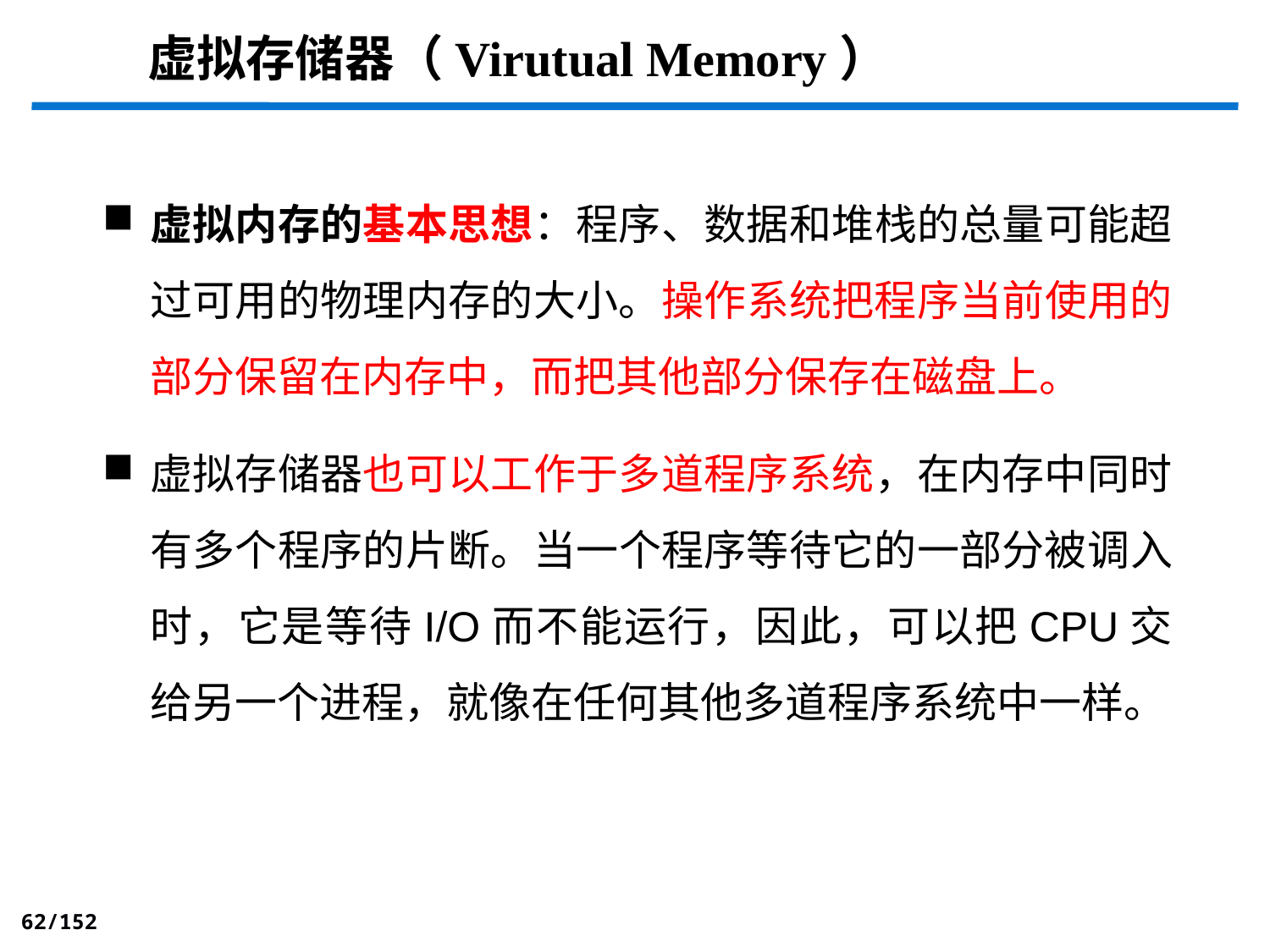

虚拟存储器（Virutual Memory）
虚拟内存的基本思想：程序、数据和堆栈的总量可能超过可用的物理内存的大小。操作系统把程序当前使用的部分保留在内存中，而把其他部分保存在磁盘上。
虚拟存储器也可以工作于多道程序系统，在内存中同时有多个程序的片断。当一个程序等待它的一部分被调入时，它是等待I/O而不能运行，因此，可以把CPU交给另一个进程，就像在任何其他多道程序系统中一样。